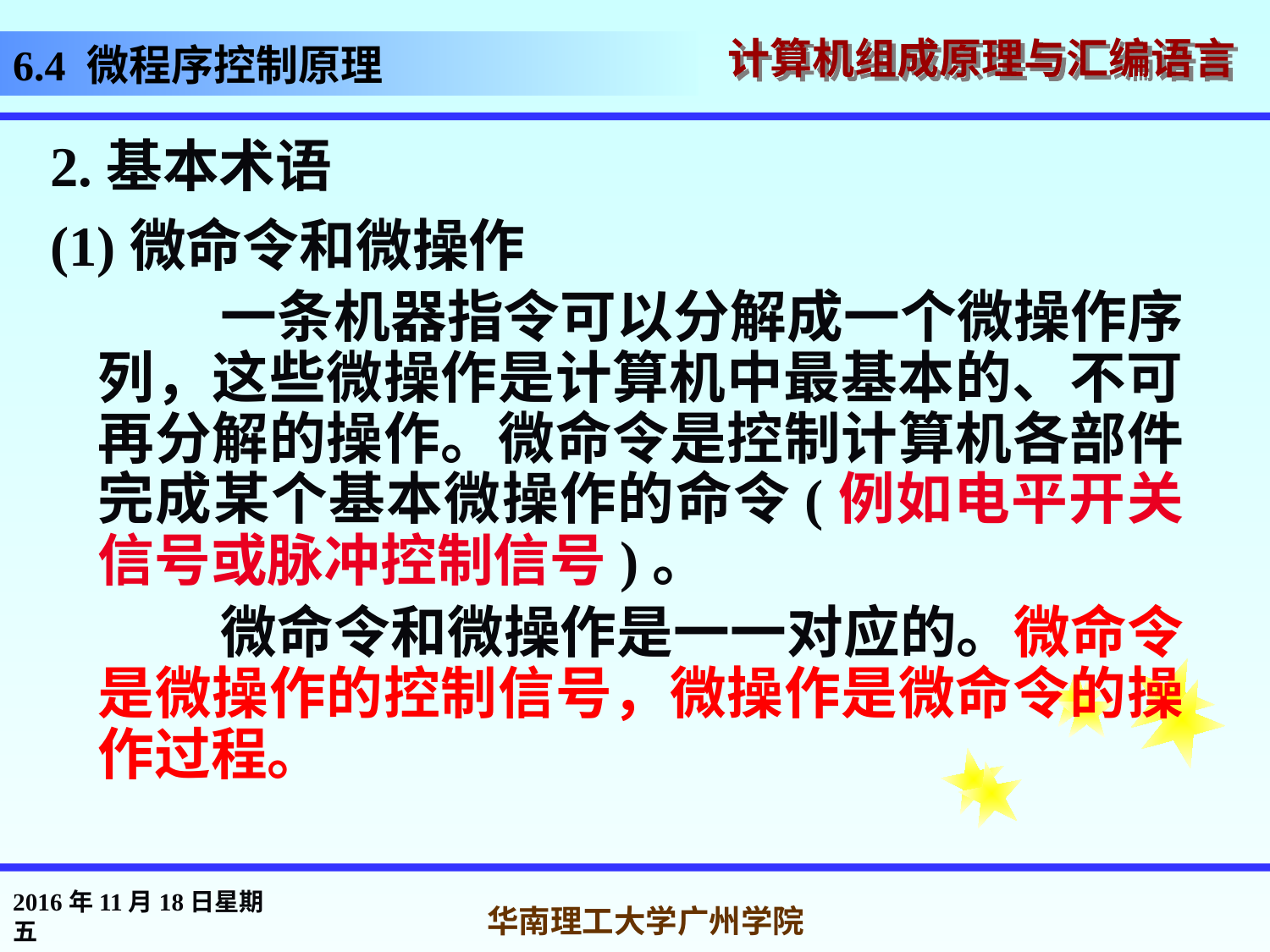

# 6.4 微程序控制原理
2.基本术语
(1)微命令和微操作
            一条机器指令可以分解成一个微操作序列，这些微操作是计算机中最基本的、不可再分解的操作。微命令是控制计算机各部件完成某个基本微操作的命令(例如电平开关信号或脉冲控制信号)。
            微命令和微操作是一一对应的。微命令是微操作的控制信号，微操作是微命令的操作过程。
2016年11月18日星期五
华南理工大学广州学院